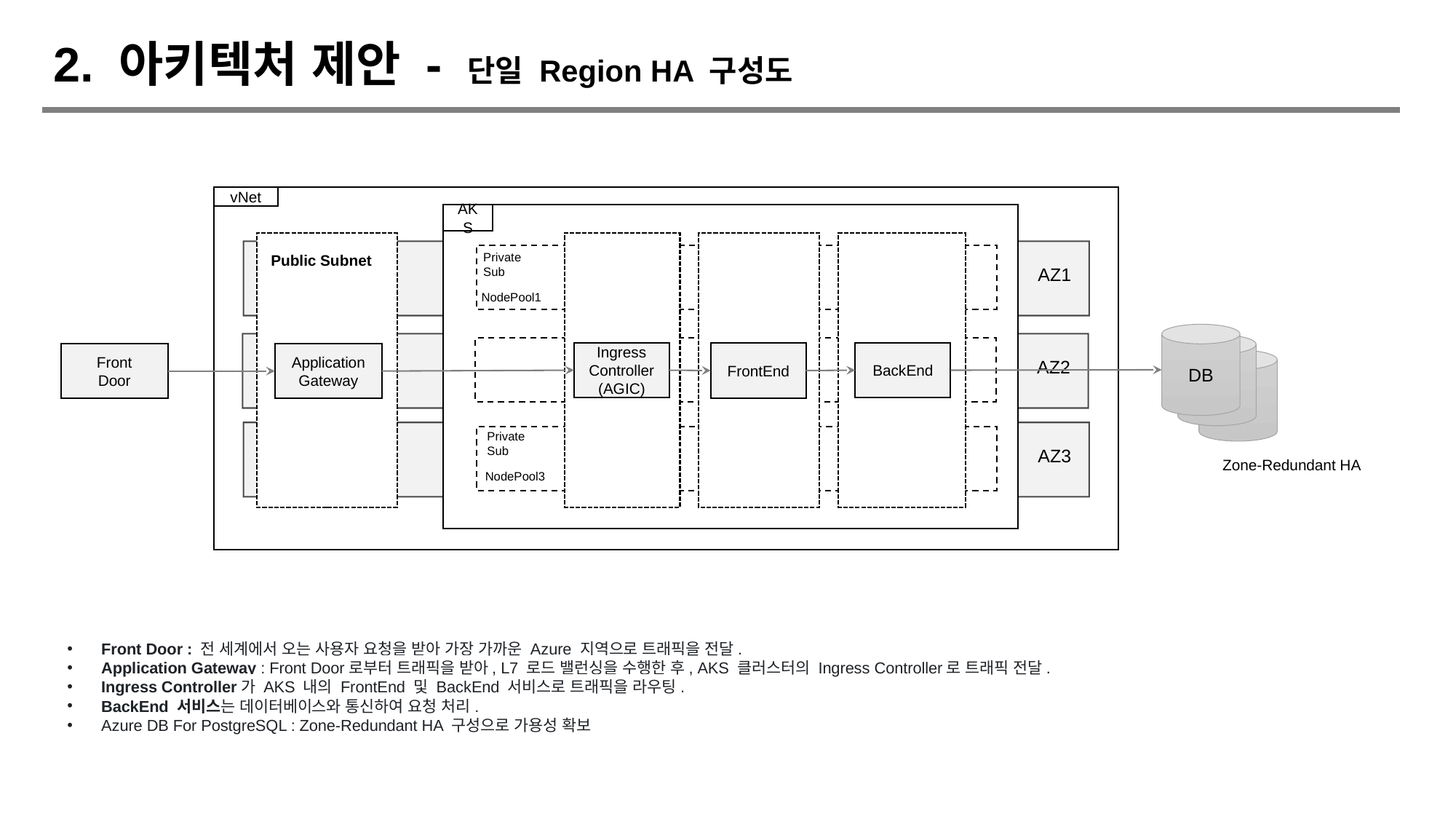

# 2. 아키텍처 제안 - 단일 Region HA 구성도

vNet

AKS

Public Subnet

Private
Sub
AZ1
NodePool1
DB

DB

Ingress
Controller
(AGIC)
BackEnd
FrontEnd
Front
Door
Application
Gateway
DB
AZ2

Private
Sub
AZ3
Zone-Redundant HA
NodePool3
Front Door : 전 세계에서 오는 사용자 요청을 받아 가장 가까운 Azure 지역으로 트래픽을 전달.
Application Gateway : Front Door로부터 트래픽을 받아, L7 로드 밸런싱을 수행한 후, AKS 클러스터의 Ingress Controller로 트래픽 전달.
Ingress Controller가 AKS 내의 FrontEnd 및 BackEnd 서비스로 트래픽을 라우팅.
BackEnd 서비스는 데이터베이스와 통신하여 요청 처리.
Azure DB For PostgreSQL : Zone-Redundant HA 구성으로 가용성 확보